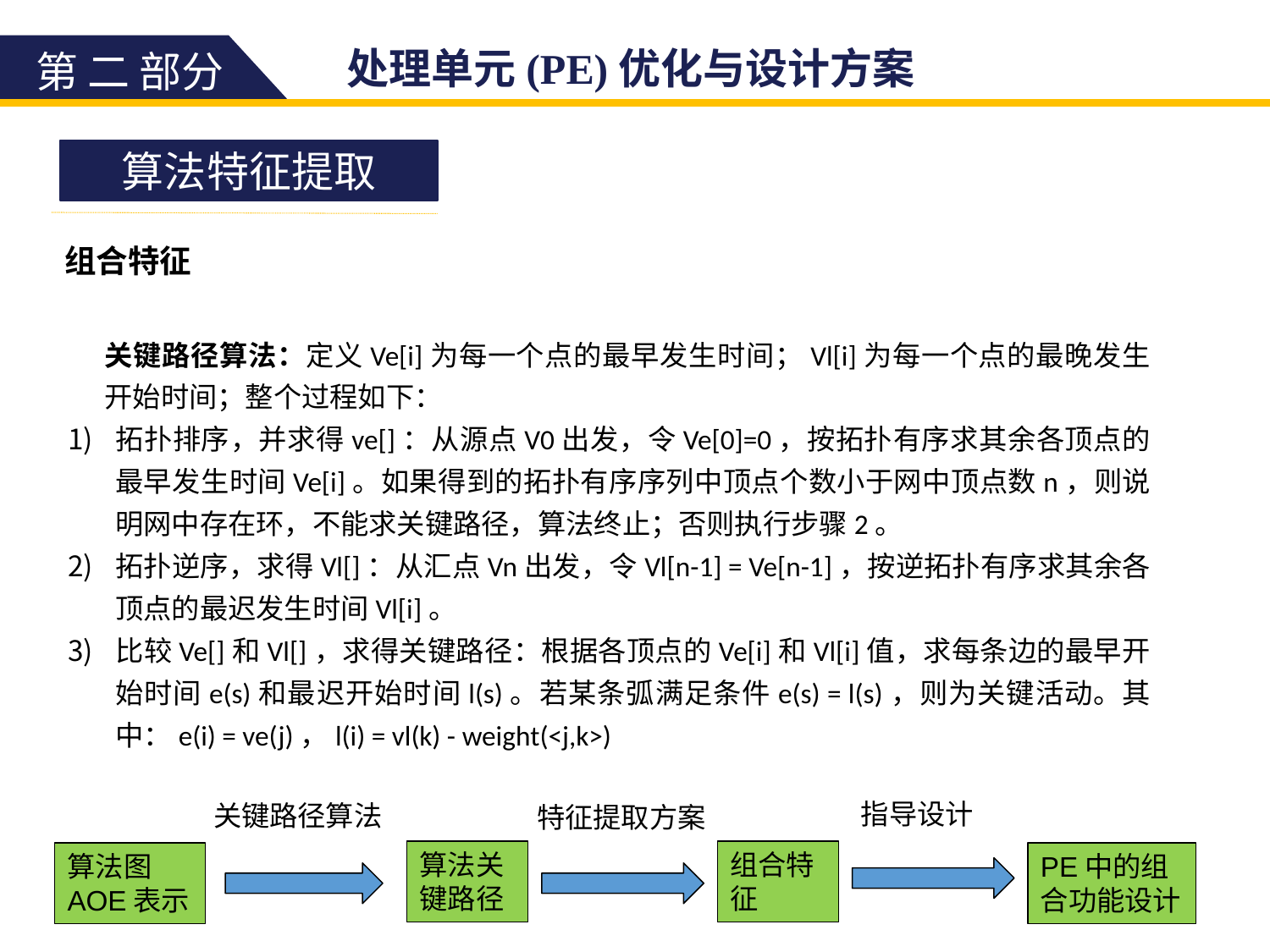

处理单元(PE)优化与设计方案

第 二 部分

算法特征提取

组合特征
关键路径算法：定义Ve[i]为每一个点的最早发生时间；Vl[i]为每一个点的最晚发生开始时间；整个过程如下：
拓扑排序，并求得ve[]：从源点V0出发，令Ve[0]=0，按拓扑有序求其余各顶点的最早发生时间Ve[i]。如果得到的拓扑有序序列中顶点个数小于网中顶点数n，则说明网中存在环，不能求关键路径，算法终止；否则执行步骤2。
拓扑逆序，求得Vl[]：从汇点Vn出发，令Vl[n-1] = Ve[n-1]，按逆拓扑有序求其余各顶点的最迟发生时间Vl[i]。
比较Ve[]和Vl[]，求得关键路径：根据各顶点的Ve[i]和Vl[i]值，求每条边的最早开始时间e(s)和最迟开始时间l(s)。若某条弧满足条件e(s) = l(s)，则为关键活动。其中：e(i) = ve(j)，l(i) = vl(k) - weight(<j,k>)
指导设计
关键路径算法
特征提取方案
算法关键路径
组合特征
算法图AOE表示
PE中的组合功能设计